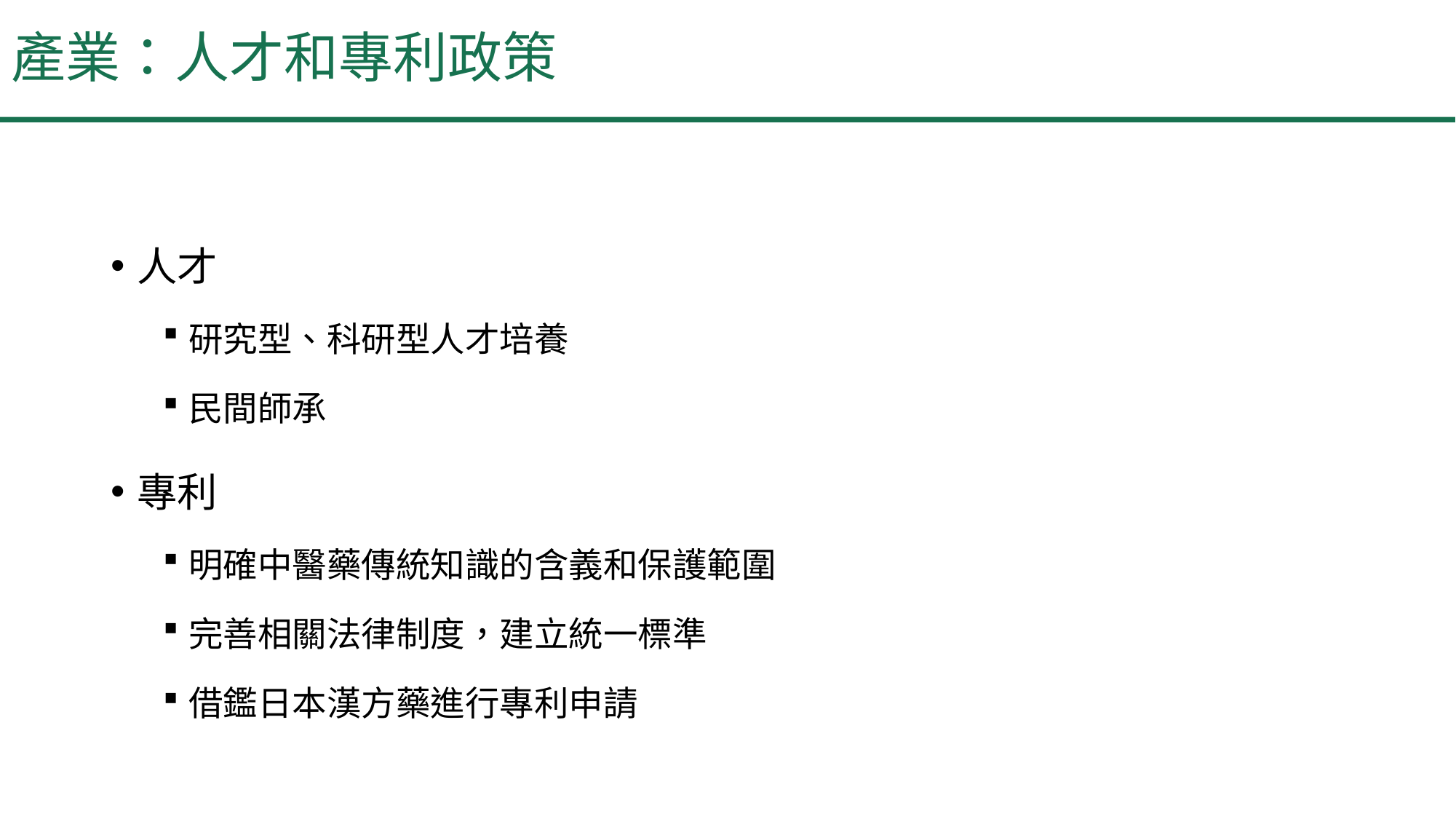

# 產業：人才和專利政策
人才
研究型、科研型人才培養
民間師承
專利
明確中醫藥傳統知識的含義和保護範圍
完善相關法律制度，建立統一標準
借鑑日本漢方藥進行專利申請